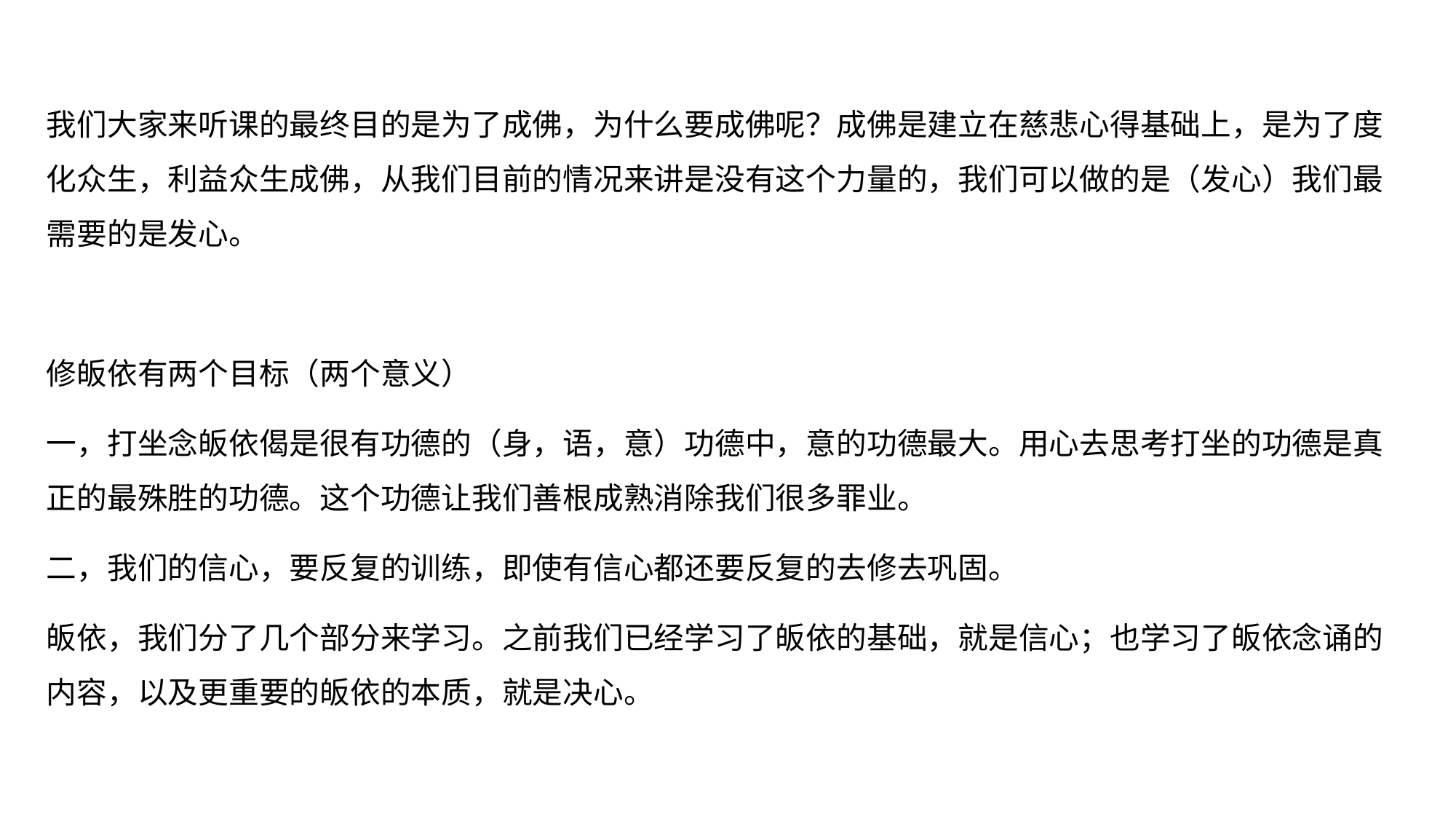

我们大家来听课的最终目的是为了成佛，为什么要成佛呢？成佛是建立在慈悲心得基础上，是为了度化众生，利益众生成佛，从我们目前的情况来讲是没有这个力量的，我们可以做的是（发心）我们最需要的是发心。

修皈依有两个目标（两个意义）
一，打坐念皈依偈是很有功德的（身，语，意）功德中，意的功德最大。用心去思考打坐的功德是真正的最殊胜的功德。这个功德让我们善根成熟消除我们很多罪业。
二，我们的信心，要反复的训练，即使有信心都还要反复的去修去巩固。
皈依，我们分了几个部分来学习。之前我们已经学习了皈依的基础，就是信心；也学习了皈依念诵的内容，以及更重要的皈依的本质，就是决心。